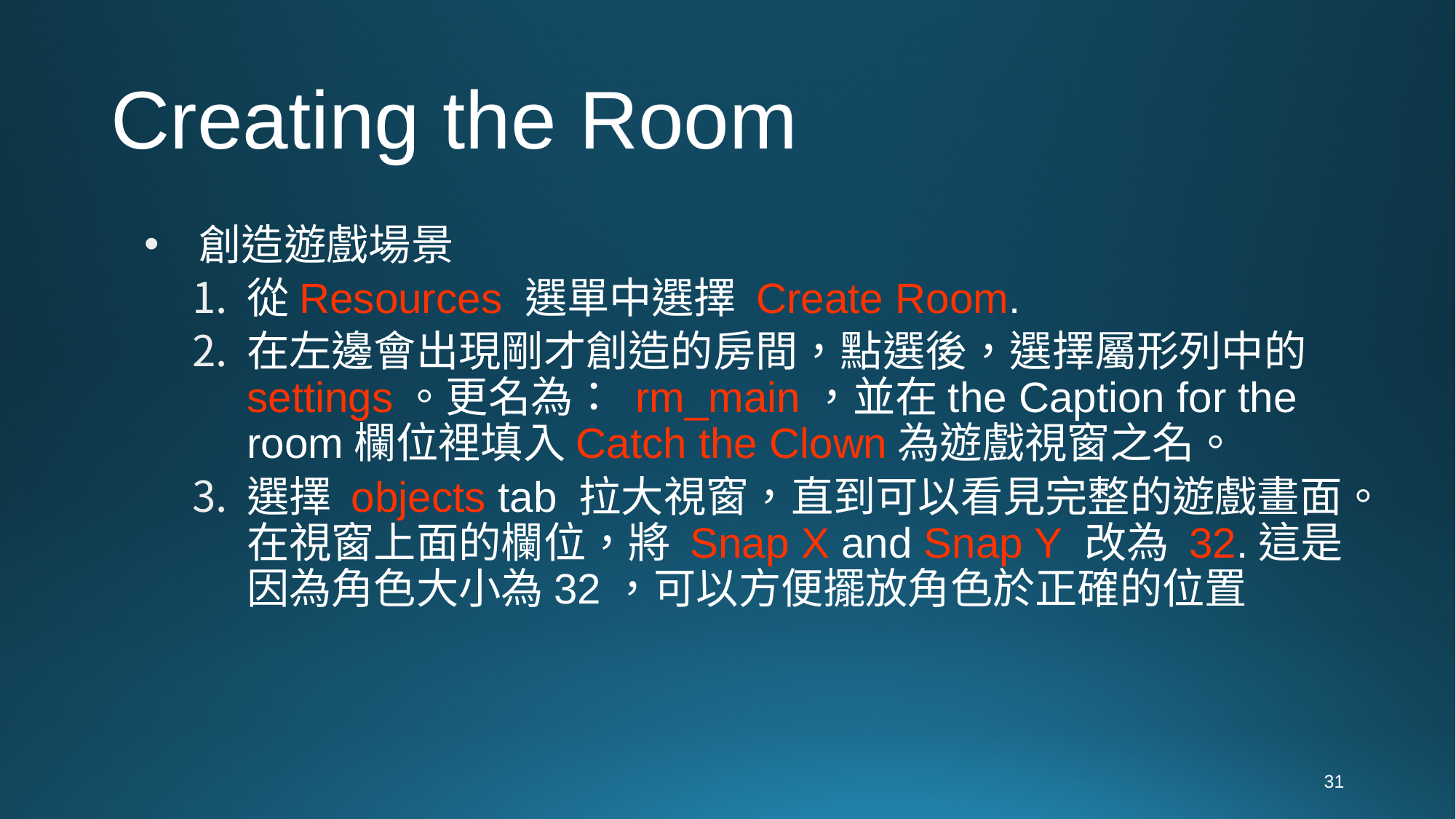

# Creating the Room
創造遊戲場景
從Resources 選單中選擇 Create Room.
在左邊會出現剛才創造的房間，點選後，選擇屬形列中的settings。更名為： rm_main，並在the Caption for the room欄位裡填入Catch the Clown為遊戲視窗之名。
選擇 objects tab 拉大視窗，直到可以看見完整的遊戲畫面。在視窗上面的欄位，將 Snap X and Snap Y 改為 32.這是因為角色大小為32，可以方便擺放角色於正確的位置
31